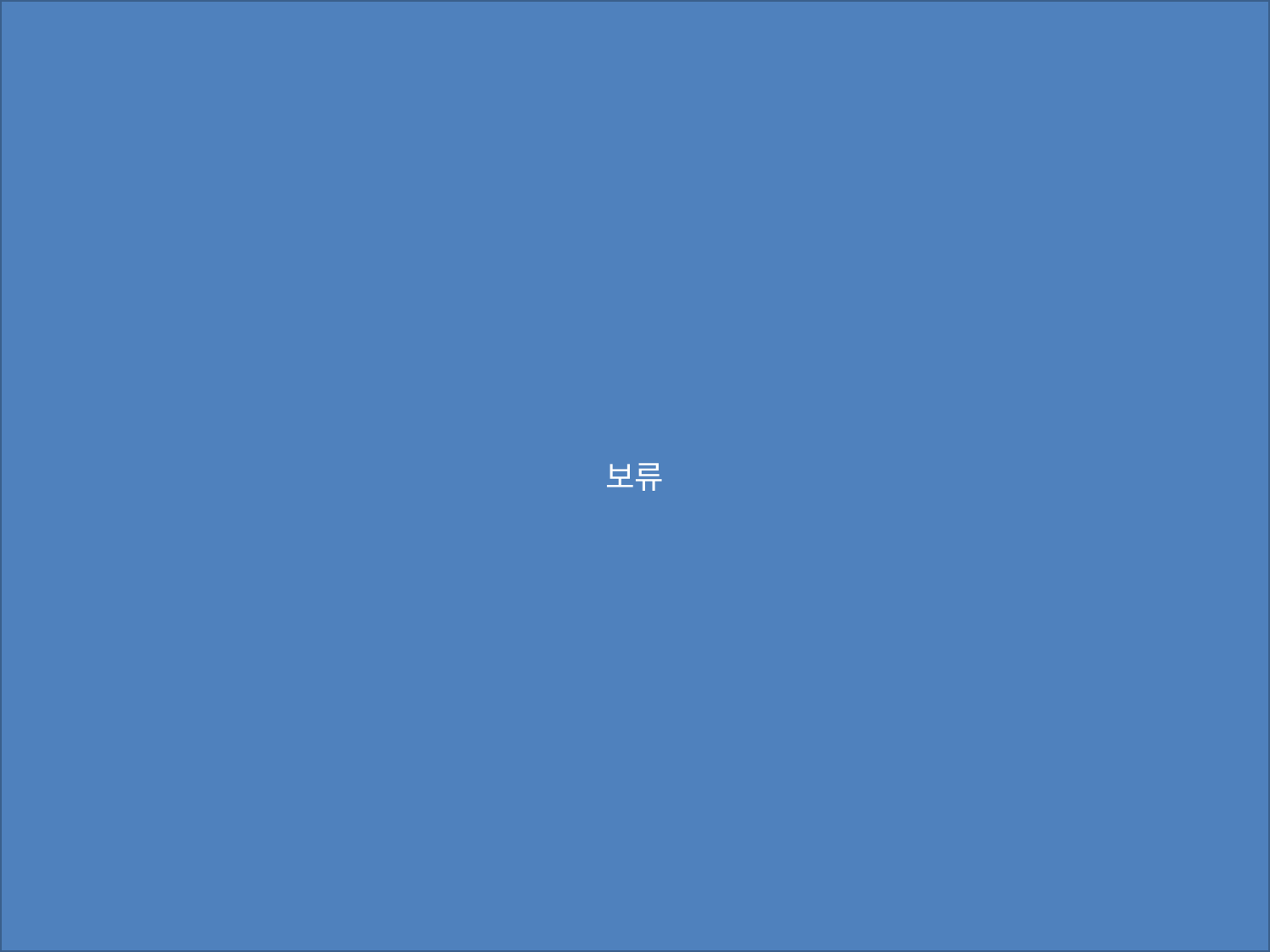

보류
연방 UI – 검색 화면(2)

백버튼
골드 소지량
캐쉬 소지량
adfadfa
검색
연방이름
상태
설립
설립조건

금화
1000000
자원
200000

검색결과가 존재하지 않습니다.
| 유의 사항 |
| --- |
| 1. 존재하지 않는 연방의 이름을 검색하였을 경우에는 위와 같이 보여준다. |
| 2. 리스트를 보여주던 자리에 “검색결과가 존재하지 않습니다”라는 메시지를 보여준다. |
| 3. 검색 후 검색어를 지우고 검색을 하면 다시 규칙에 따라 리스트가 나타난다. |